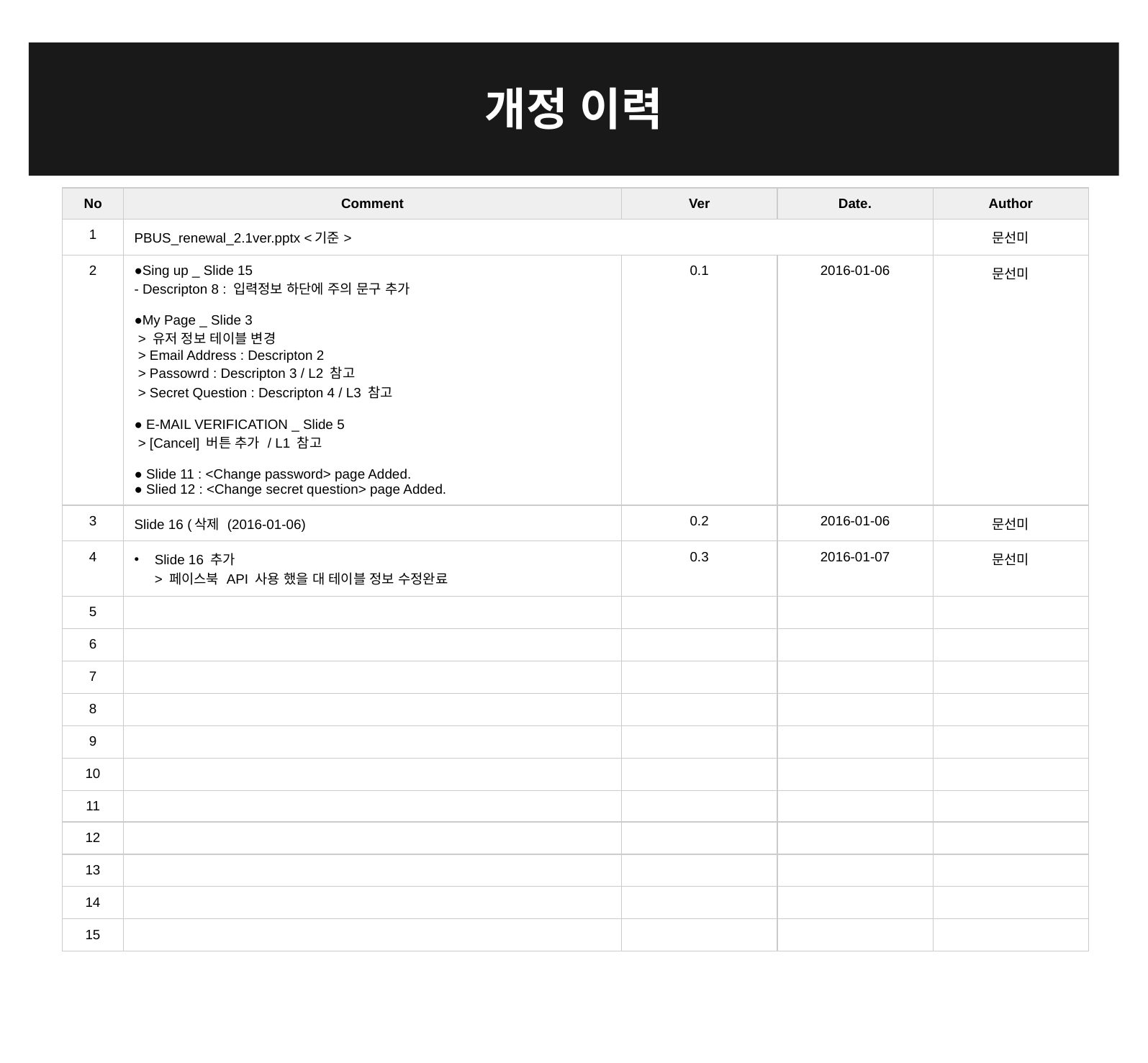

# 개정 이력
| No | Comment | Ver | Date. | Author |
| --- | --- | --- | --- | --- |
| 1 | PBUS\_renewal\_2.1ver.pptx <기준> |  |  | 문선미 |
| 2 | ●Sing up \_ Slide 15 - Descripton 8 : 입력정보 하단에 주의 문구 추가 ●My Page \_ Slide 3 > 유저 정보 테이블 변경 > Email Address : Descripton 2 > Passowrd : Descripton 3 / L2 참고 > Secret Question : Descripton 4 / L3 참고 ● E-MAIL VERIFICATION \_ Slide 5 > [Cancel] 버튼 추가 / L1 참고 ● Slide 11 : <Change password> page Added. ● Slied 12 : <Change secret question> page Added. | 0.1 | 2016-01-06 | 문선미 |
| 3 | Slide 16 (삭제 (2016-01-06) | 0.2 | 2016-01-06 | 문선미 |
| 4 | Slide 16 추가 > 페이스북 API 사용 했을 대 테이블 정보 수정완료 | 0.3 | 2016-01-07 | 문선미 |
| 5 |  |  |  |  |
| 6 |  |  |  |  |
| 7 |  |  |  |  |
| 8 |  |  |  |  |
| 9 |  |  |  |  |
| 10 |  |  |  |  |
| 11 |  |  |  |  |
| 12 |  |  |  |  |
| 13 |  |  |  |  |
| 14 |  |  |  |  |
| 15 |  |  |  |  |